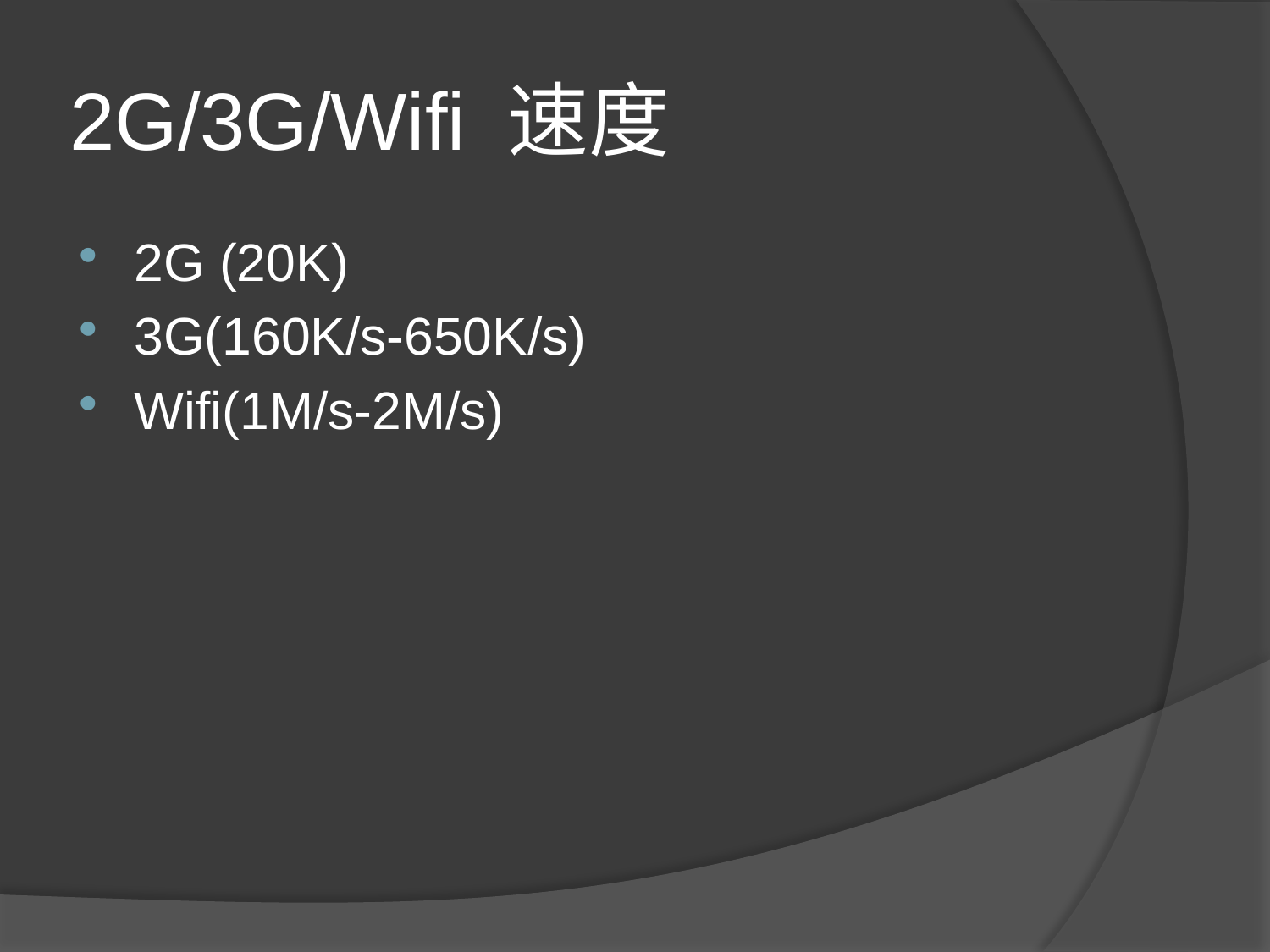

# 2G/3G/Wifi 速度
2G (20K)
3G(160K/s-650K/s)
Wifi(1M/s-2M/s)